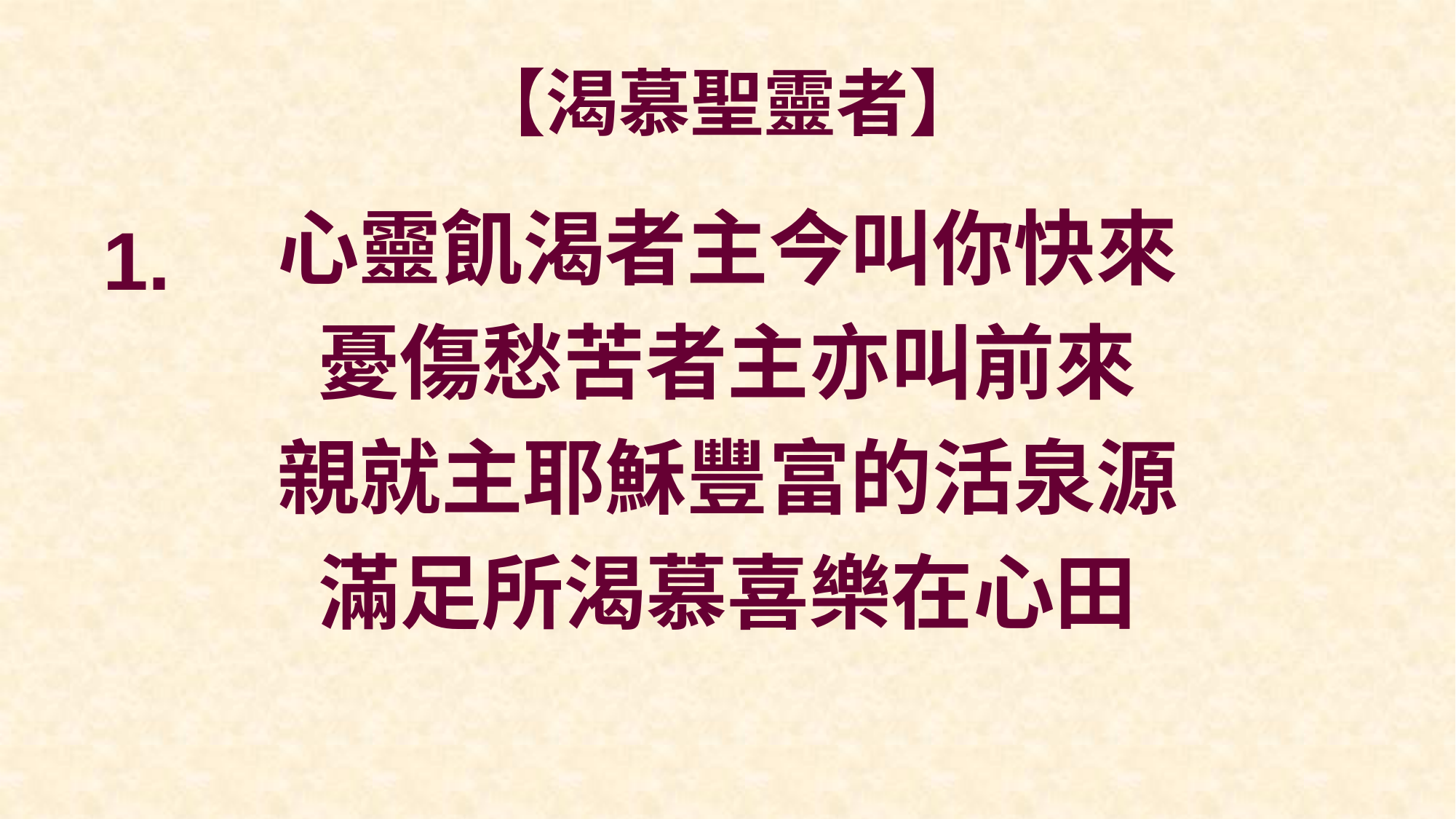

# 【渴慕聖靈者】
心靈飢渴者主今叫你快來
憂傷愁苦者主亦叫前來
親就主耶穌豐富的活泉源
滿足所渴慕喜樂在心田
1.